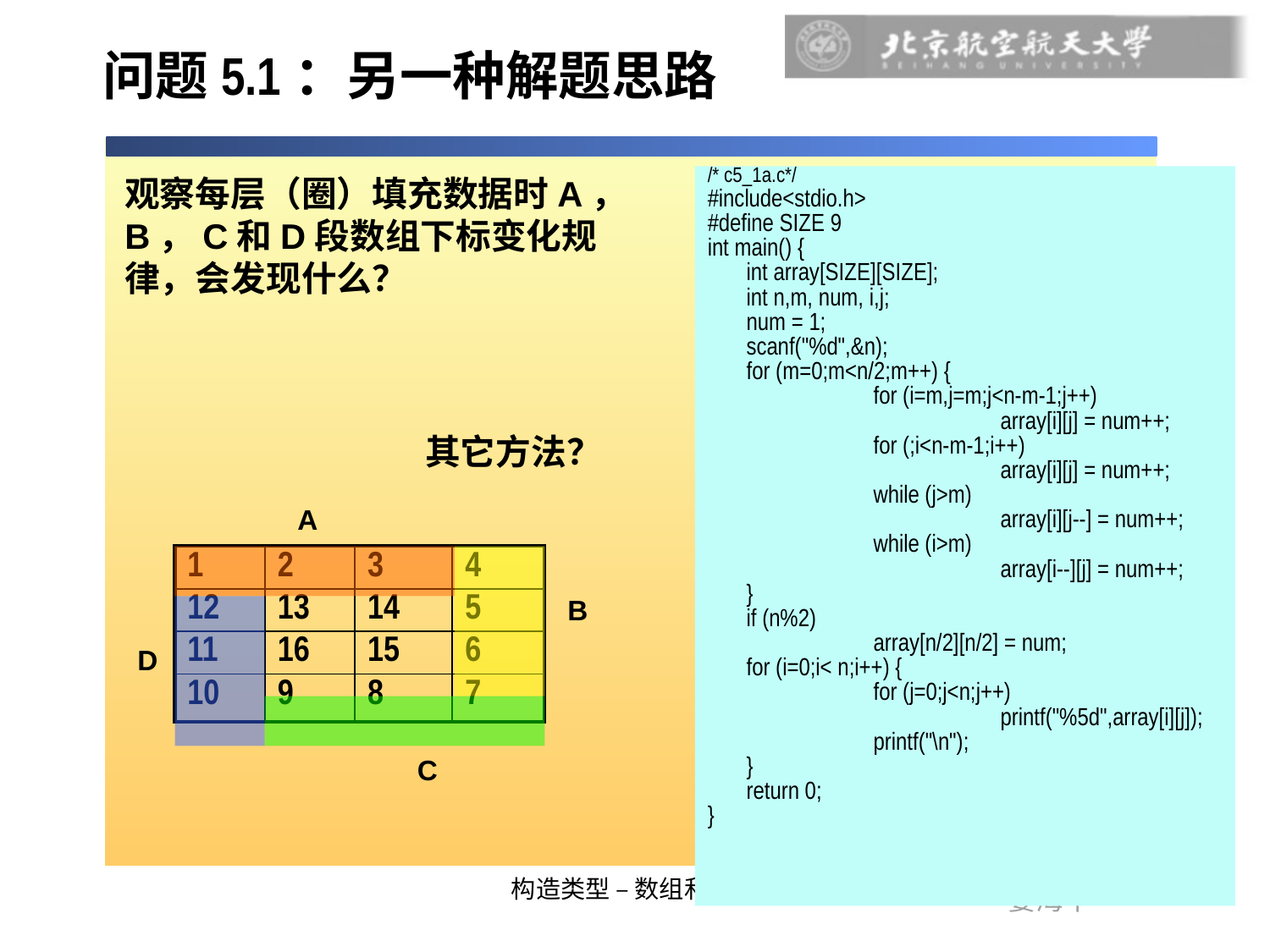

# 问题5.1：另一种解题思路
观察每层（圈）填充数据时A，B，C和D段数组下标变化规律，会发现什么？
/* c5_1a.c*/
#include<stdio.h>
#define SIZE 9
int main() {
	int array[SIZE][SIZE];
	int n,m, num, i,j;
	num = 1;
	scanf("%d",&n);
	for (m=0;m<n/2;m++) {
		for (i=m,j=m;j<n-m-1;j++)
			array[i][j] = num++;
		for (;i<n-m-1;i++)
			array[i][j] = num++;
		while (j>m)
			array[i][j--] = num++;
		while (i>m)
			array[i--][j] = num++;
	}
	if (n%2)
		array[n/2][n/2] = num;
	for (i=0;i< n;i++) {
		for (j=0;j<n;j++)
		 	printf("%5d",array[i][j]);
		printf("\n");
	}
	return 0;
}
其它方法？
A

| 1 | 2 | 3 | 4 |
| --- | --- | --- | --- |
| 12 | 13 | 14 | 5 |
| 11 | 16 | 15 | 6 |
| 10 | 9 | 8 | 7 |

B

D

C
构造类型 – 数组和指针
13